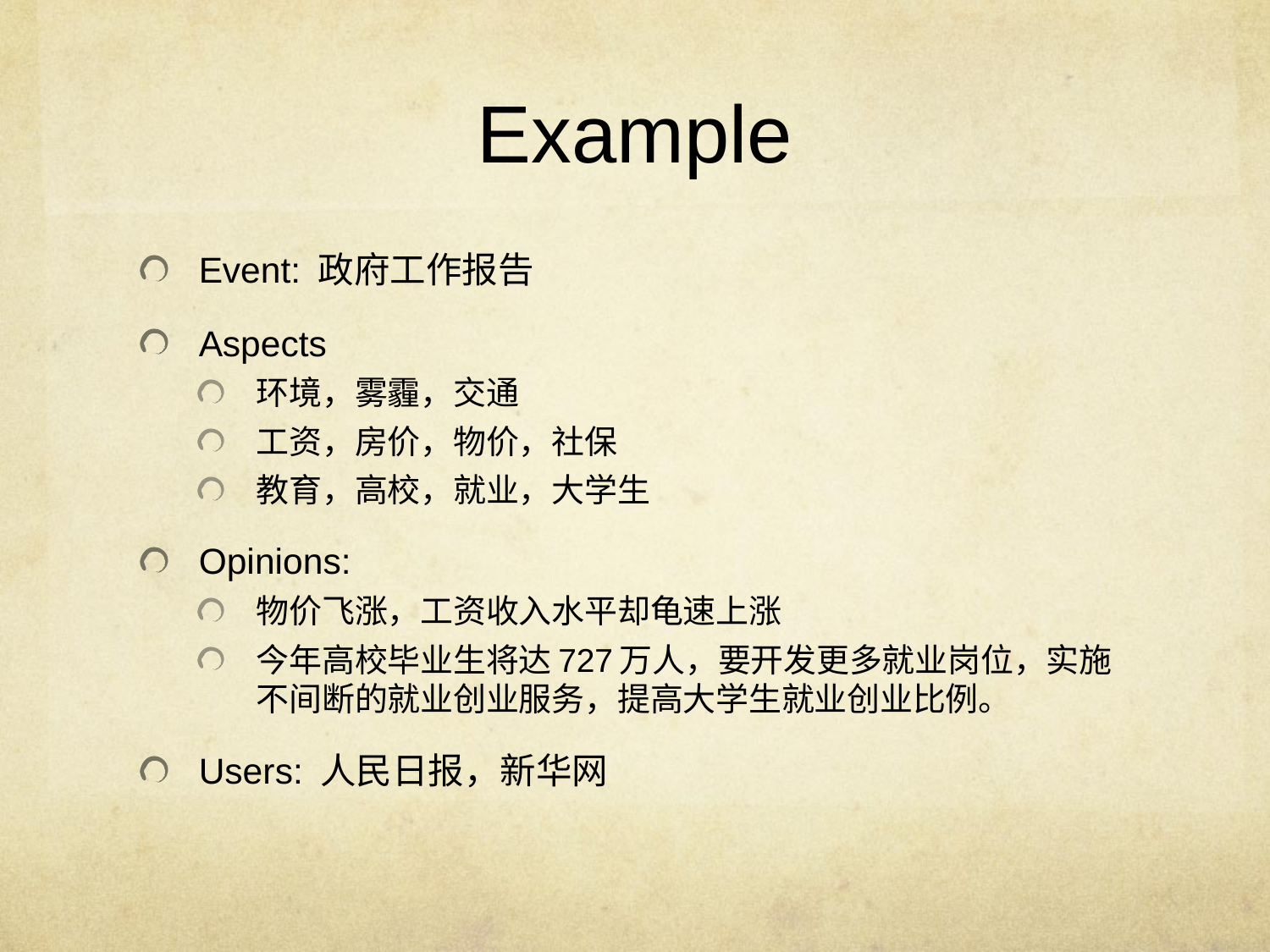

# Example
Event: 政府工作报告
Aspects
环境，雾霾，交通
工资，房价，物价，社保
教育，高校，就业，大学生
Opinions:
物价飞涨，工资收入水平却龟速上涨
今年高校毕业生将达727万人，要开发更多就业岗位，实施不间断的就业创业服务，提高大学生就业创业比例。
Users: 人民日报，新华网